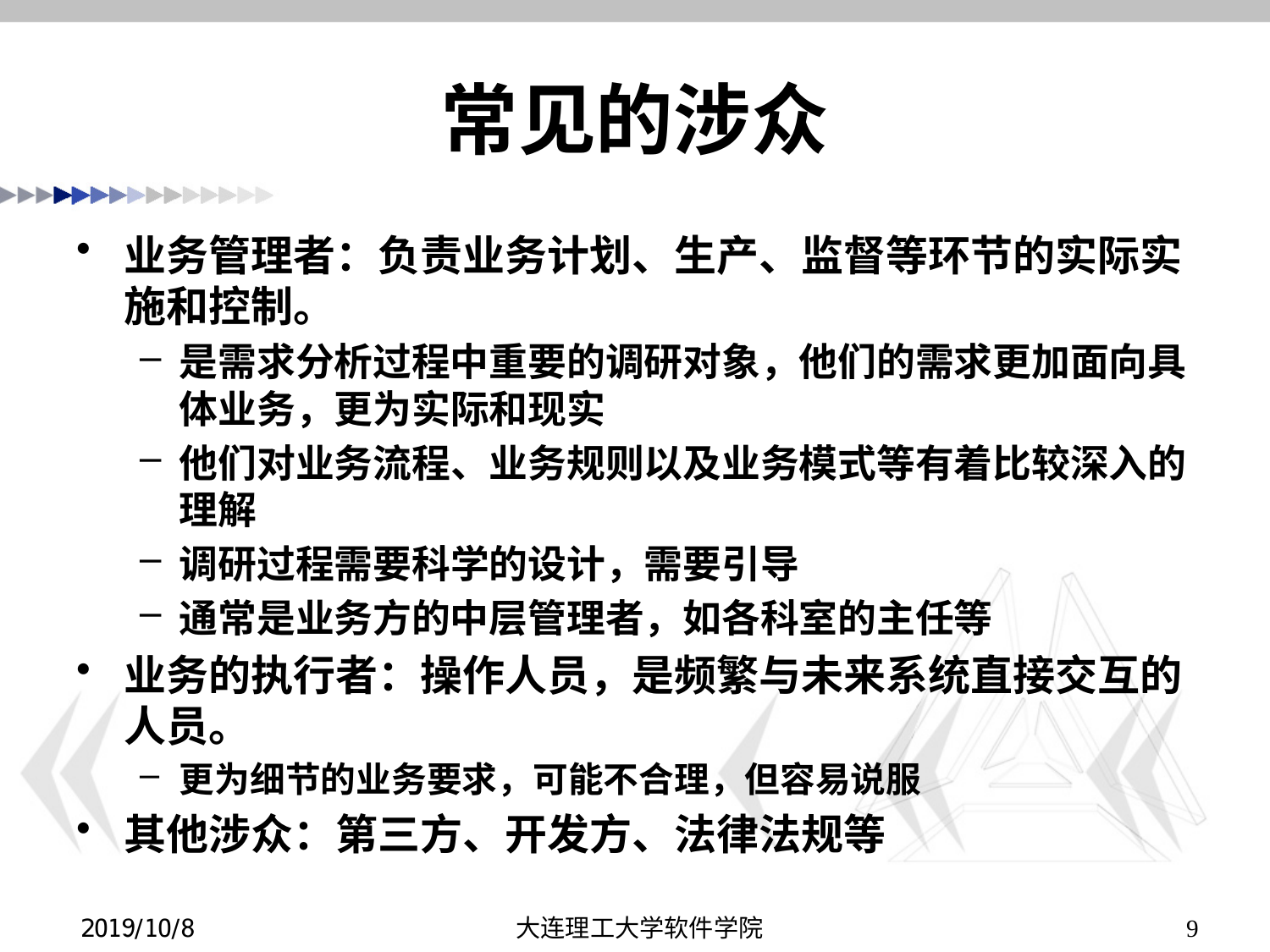

# 常见的涉众
业务管理者：负责业务计划、生产、监督等环节的实际实施和控制。
是需求分析过程中重要的调研对象，他们的需求更加面向具体业务，更为实际和现实
他们对业务流程、业务规则以及业务模式等有着比较深入的理解
调研过程需要科学的设计，需要引导
通常是业务方的中层管理者，如各科室的主任等
业务的执行者：操作人员，是频繁与未来系统直接交互的人员。
更为细节的业务要求，可能不合理，但容易说服
其他涉众：第三方、开发方、法律法规等

2019/10/8
大连理工大学软件学院
9